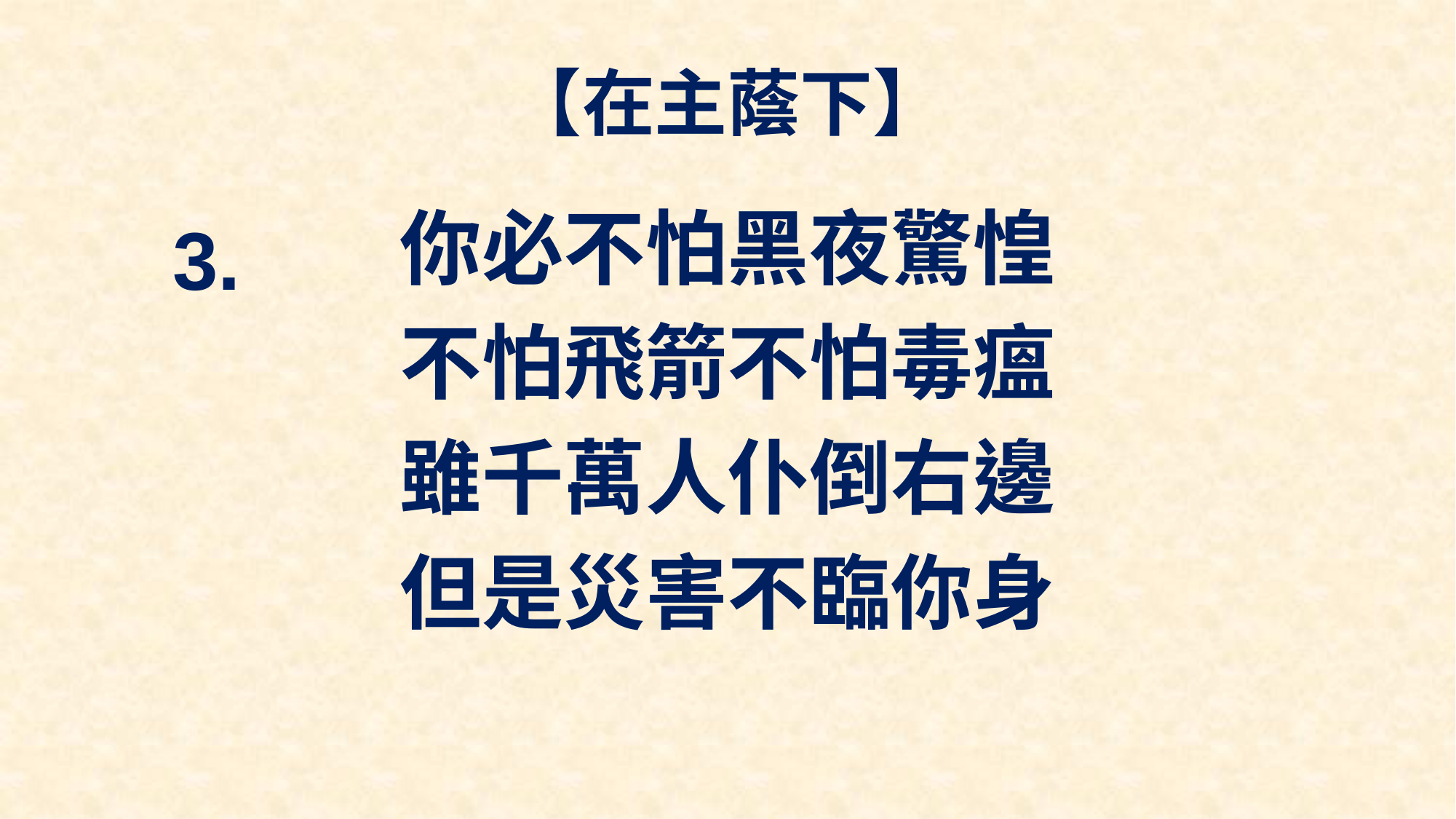

# 【在主蔭下】
你必不怕黑夜驚惶
不怕飛箭不怕毒瘟
雖千萬人仆倒右邊
但是災害不臨你身
3.